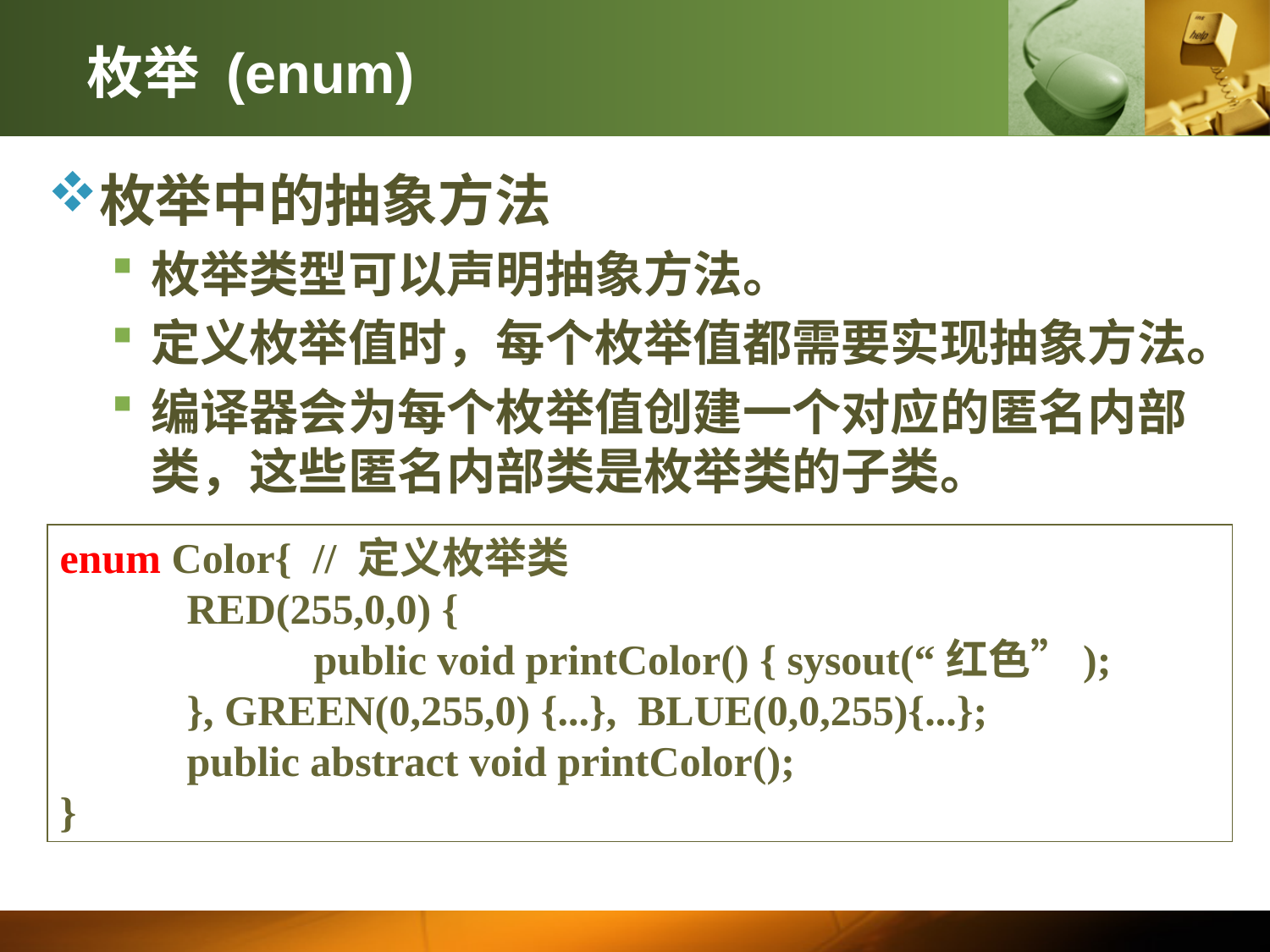

枚举 (enum)
枚举中的抽象方法
枚举类型可以声明抽象方法。
定义枚举值时，每个枚举值都需要实现抽象方法。
编译器会为每个枚举值创建一个对应的匿名内部类，这些匿名内部类是枚举类的子类。

enum Color{  // 定义枚举类
	RED(255,0,0) {
		public void printColor() { sysout(“红色”);
	}, GREEN(0,255,0) {...},  BLUE(0,0,255){...};
	public abstract void printColor();
}